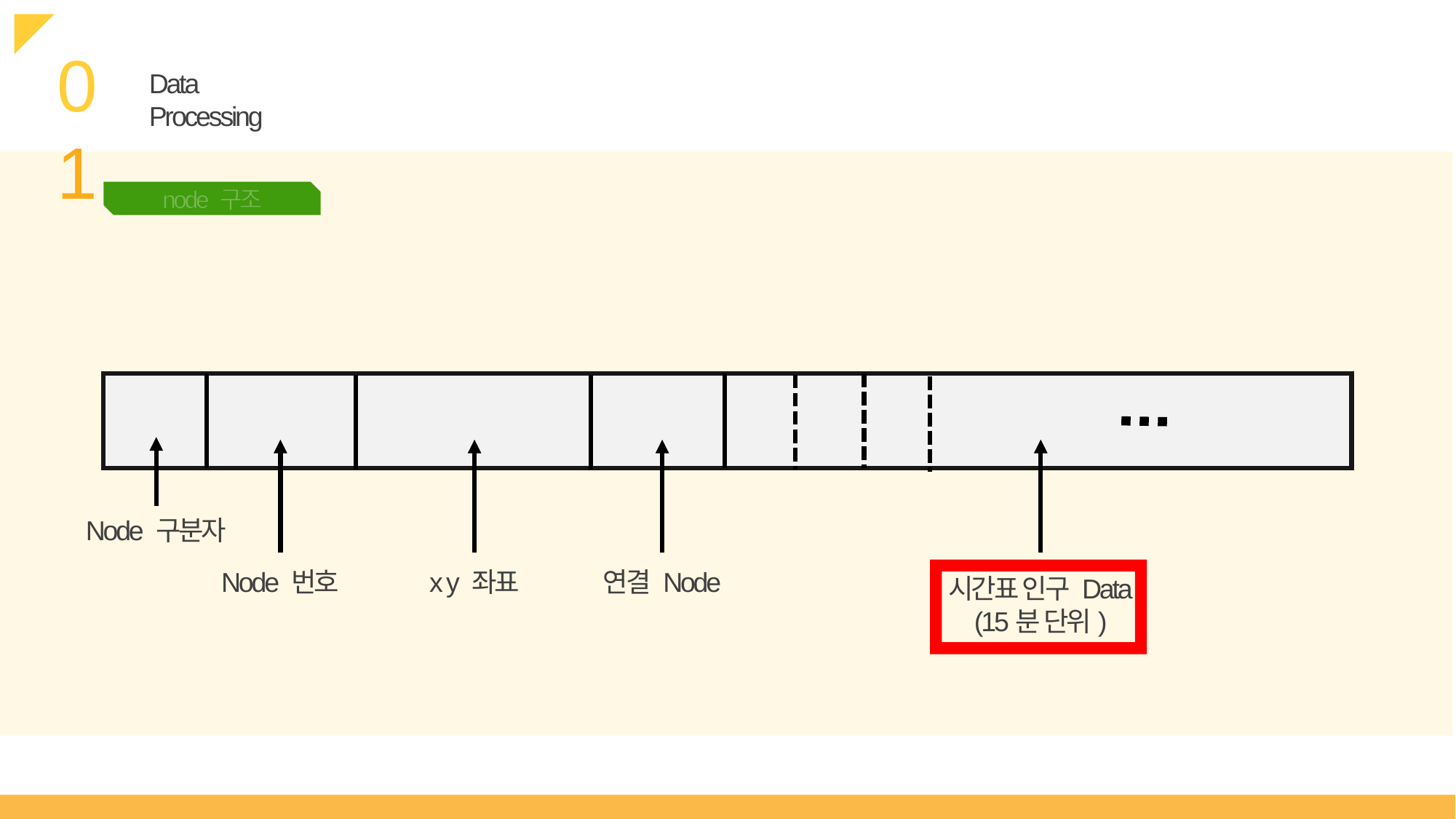

01
Data
Processing

node 구조

Node 구분자
연결 Node

Node 번호
x y 좌표
시간표 인구 Data
(15분 단위)